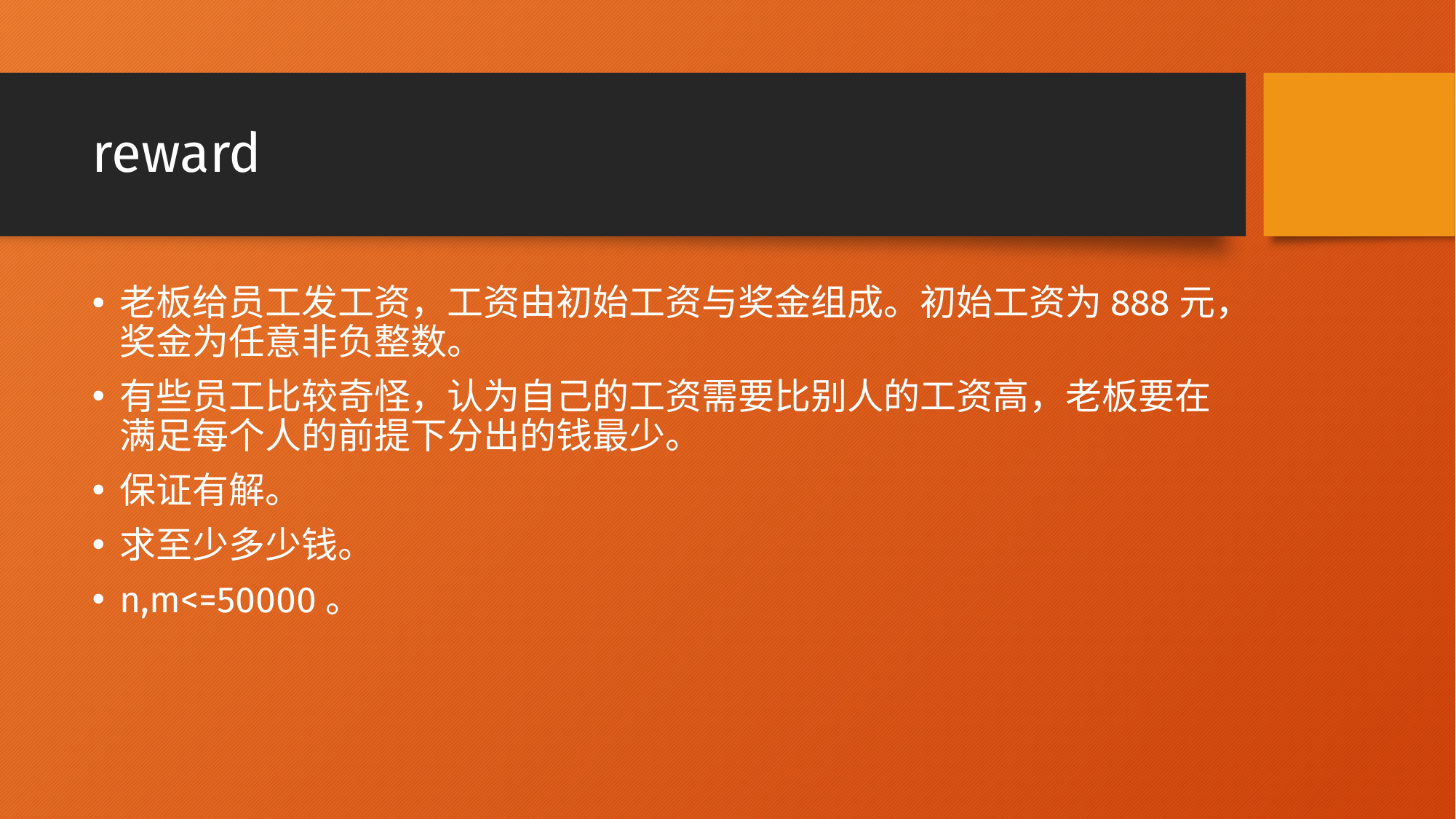

# reward
老板给员工发工资，工资由初始工资与奖金组成。初始工资为888元，奖金为任意非负整数。
有些员工比较奇怪，认为自己的工资需要比别人的工资高，老板要在满足每个人的前提下分出的钱最少。
保证有解。
求至少多少钱。
n,m<=50000。